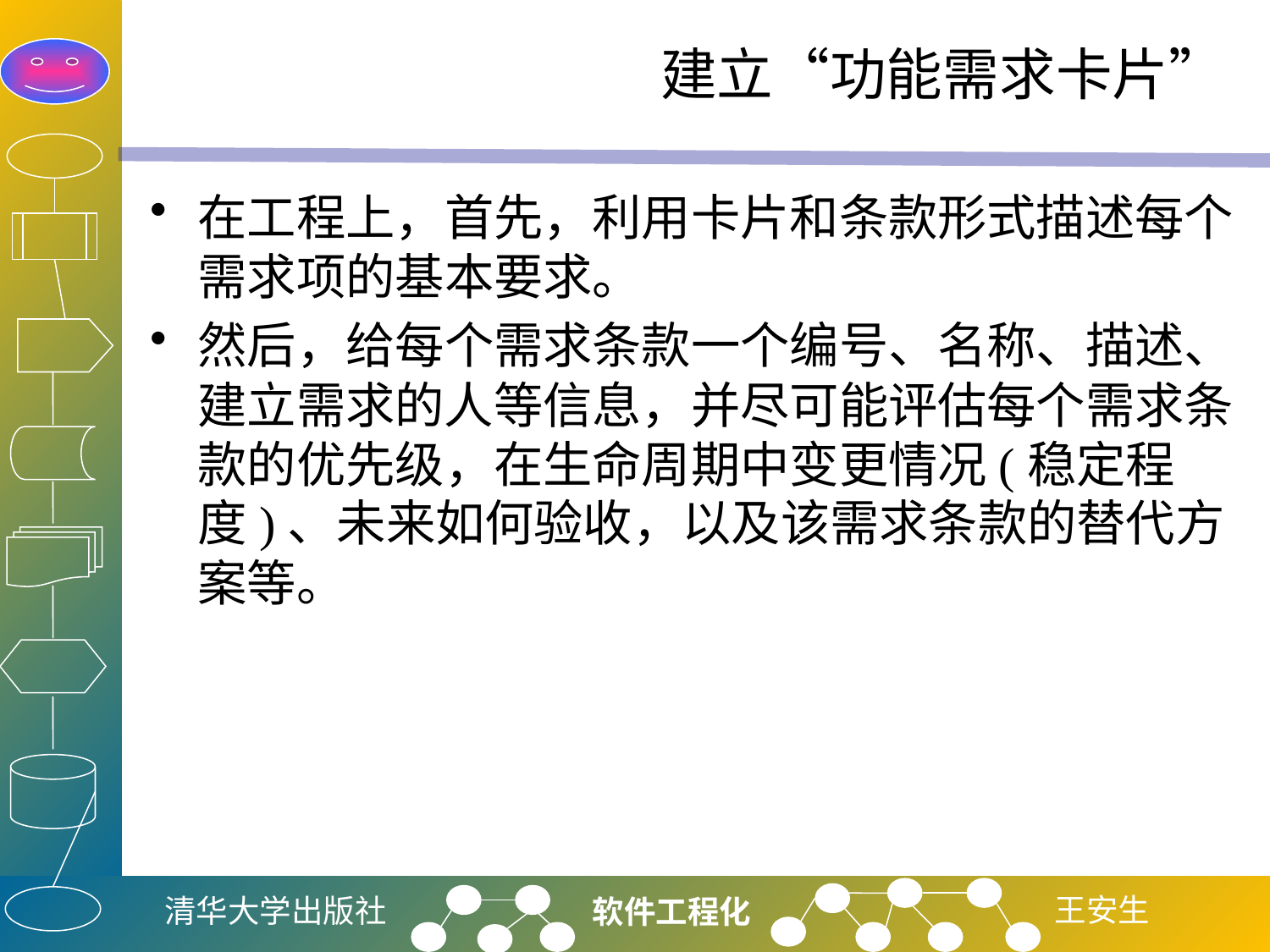

# 建立“功能需求卡片”
在工程上，首先，利用卡片和条款形式描述每个需求项的基本要求。
然后，给每个需求条款一个编号、名称、描述、建立需求的人等信息，并尽可能评估每个需求条款的优先级，在生命周期中变更情况(稳定程度)、未来如何验收，以及该需求条款的替代方案等。